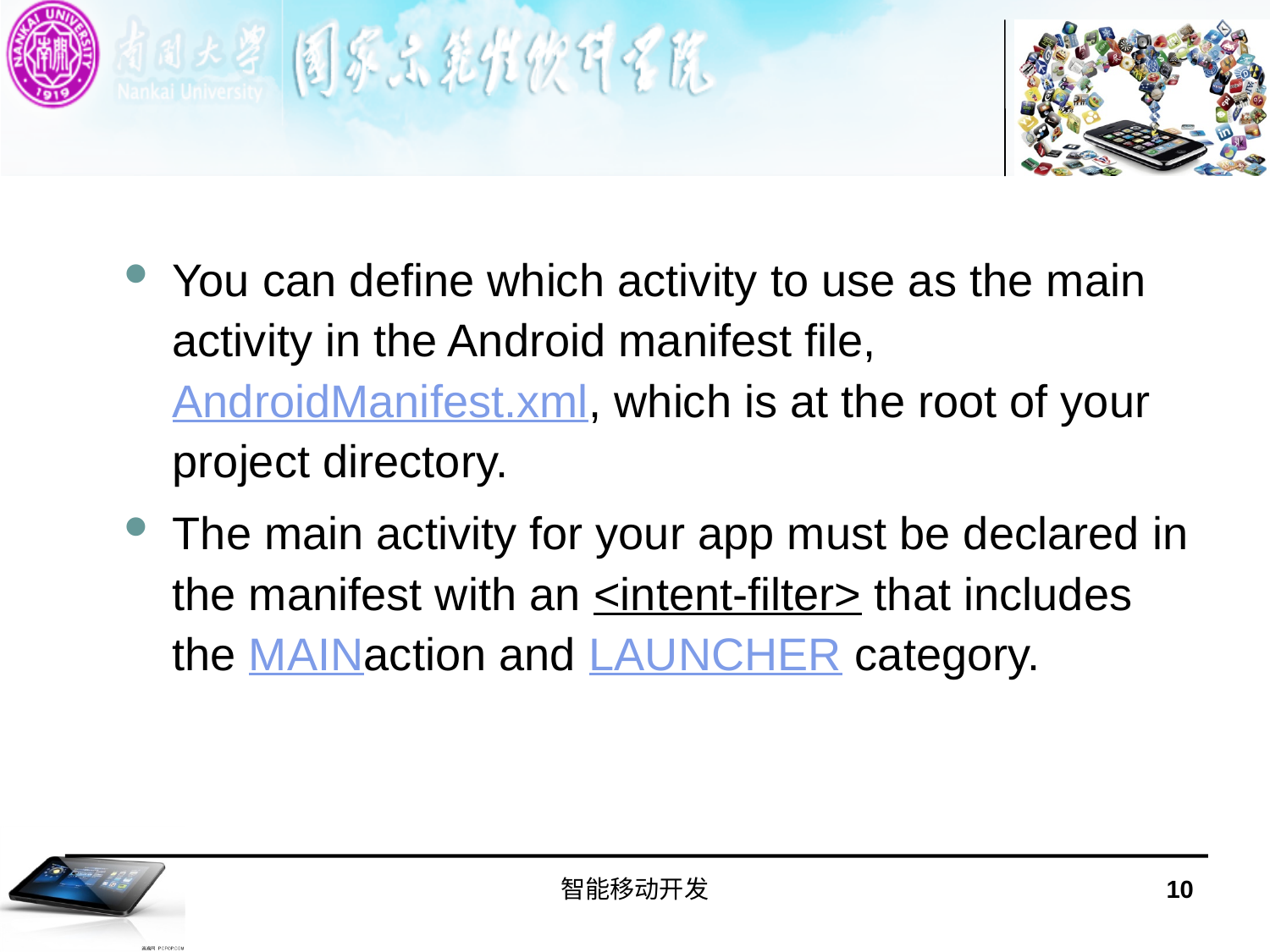

#
You can define which activity to use as the main activity in the Android manifest file, AndroidManifest.xml, which is at the root of your project directory.
The main activity for your app must be declared in the manifest with an <intent-filter> that includes the MAINaction and LAUNCHER category.
智能移动开发
10